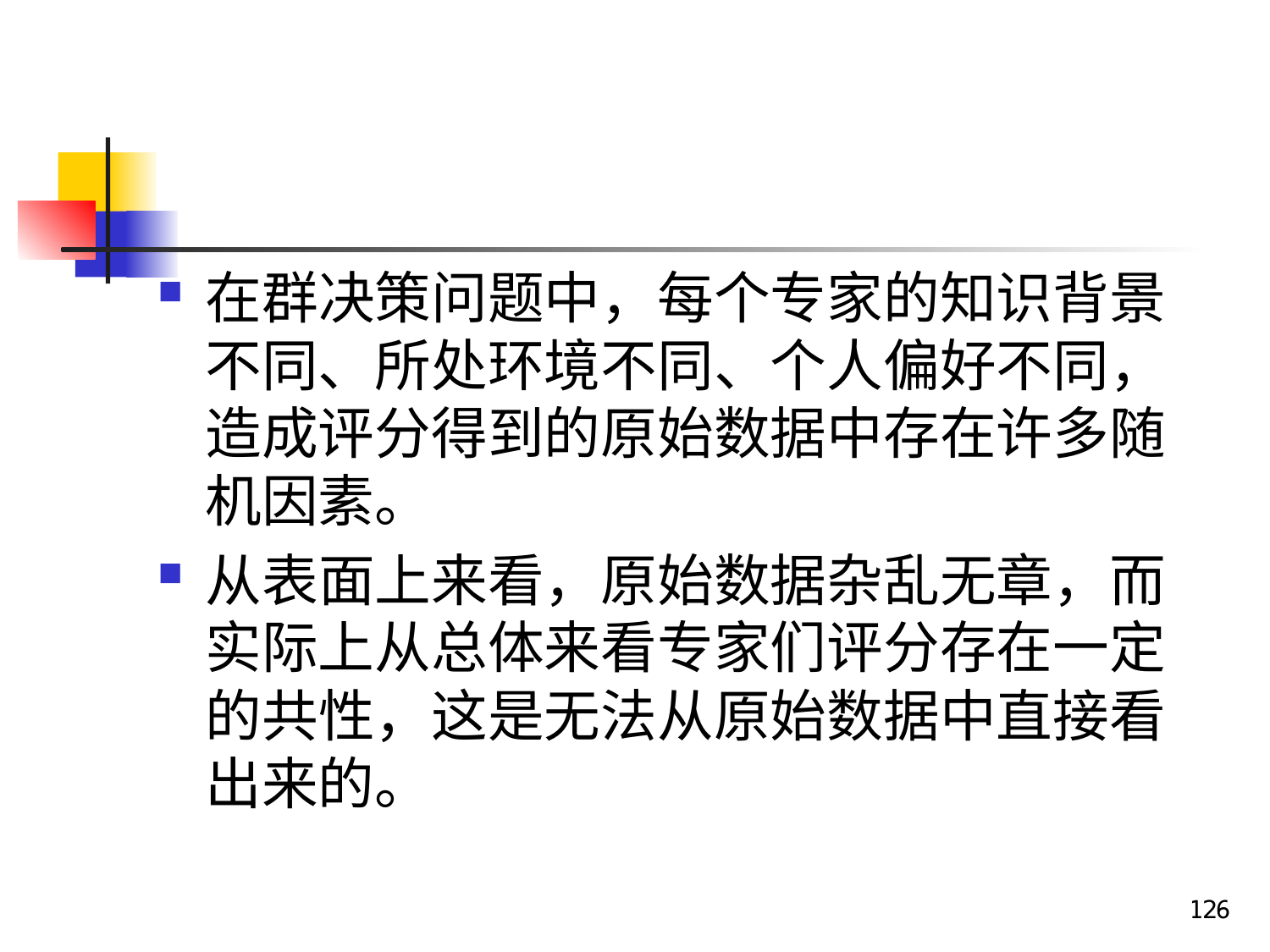

#
在群决策问题中，每个专家的知识背景不同、所处环境不同、个人偏好不同，造成评分得到的原始数据中存在许多随机因素。
从表面上来看，原始数据杂乱无章，而实际上从总体来看专家们评分存在一定的共性，这是无法从原始数据中直接看出来的。
126